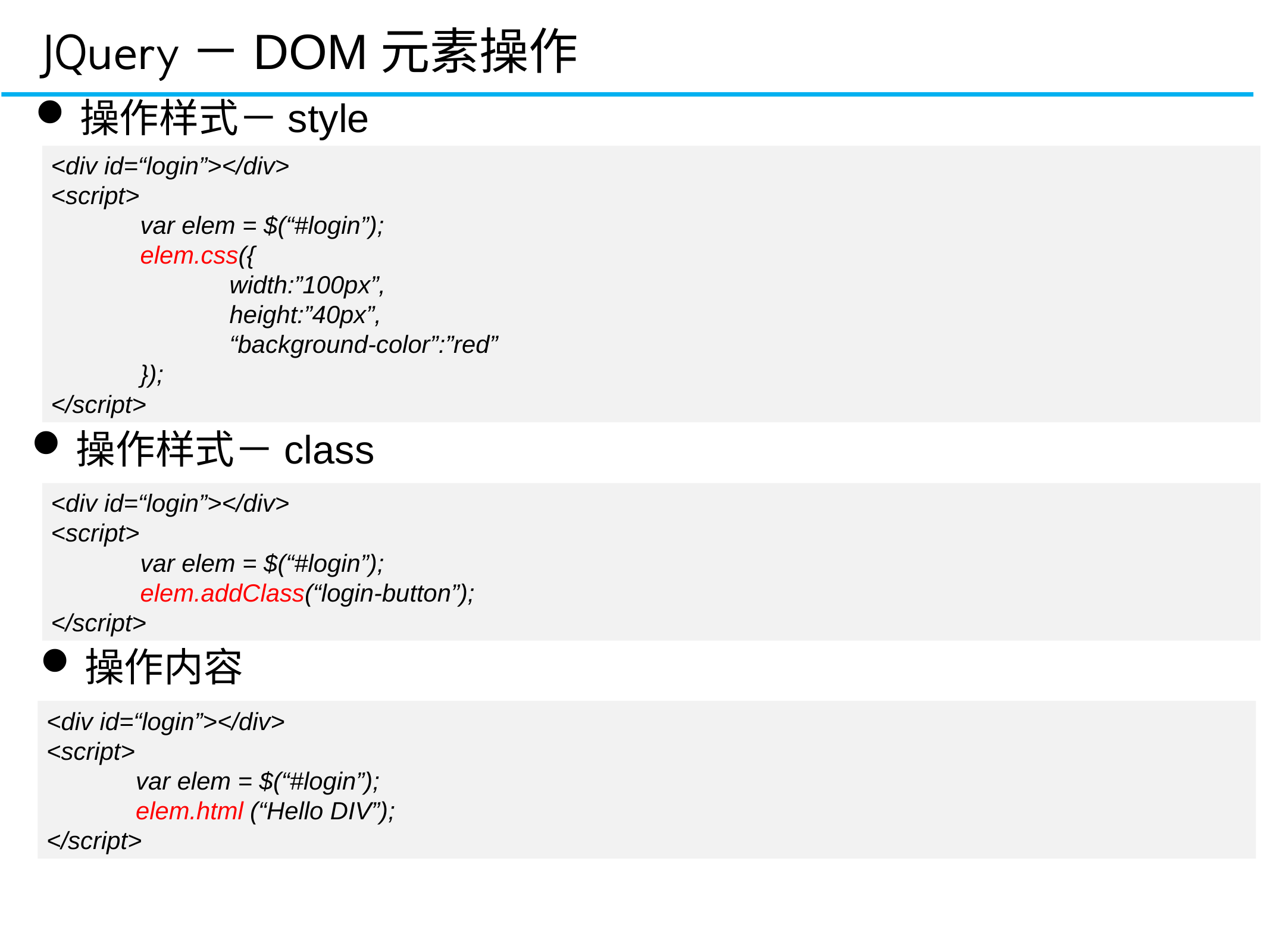

JQuery－DOM元素操作
操作样式－style

<div id=“login”></div>
<script>
	var elem = $(“#login”);
	elem.css({
		width:”100px”,
		height:”40px”,
		“background-color”:”red”
	});
</script>
操作样式－class
<div id=“login”></div>
<script>
	var elem = $(“#login”);
	elem.addClass(“login-button”);
</script>
操作内容
<div id=“login”></div>
<script>
	var elem = $(“#login”);
	elem.html (“Hello DIV”);
</script>